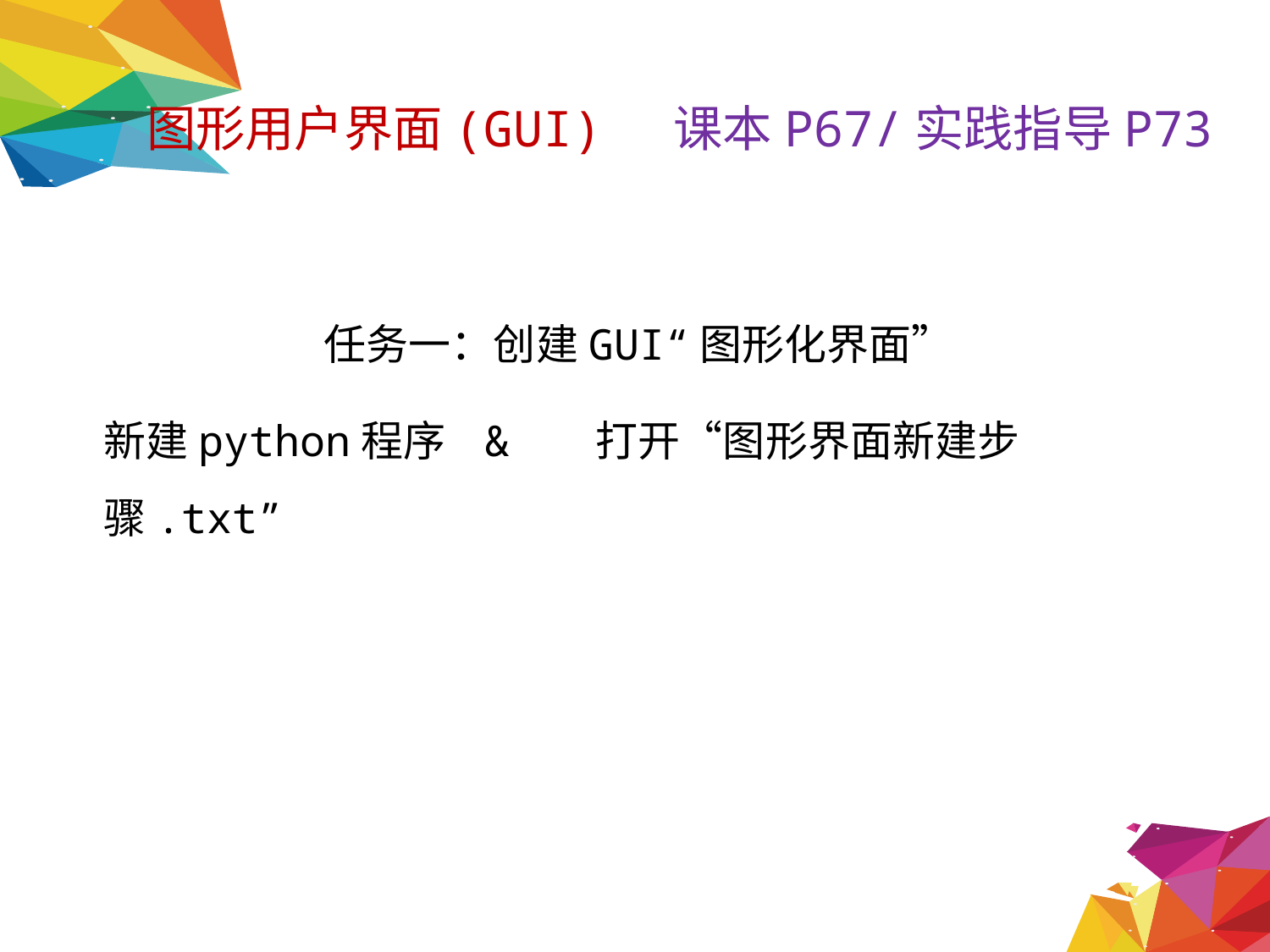

图形用户界面(GUI)  课本P67/实践指导P73
任务一：创建GUI“图形化界面”
新建python程序   &   打开“图形界面新建步骤.txt”